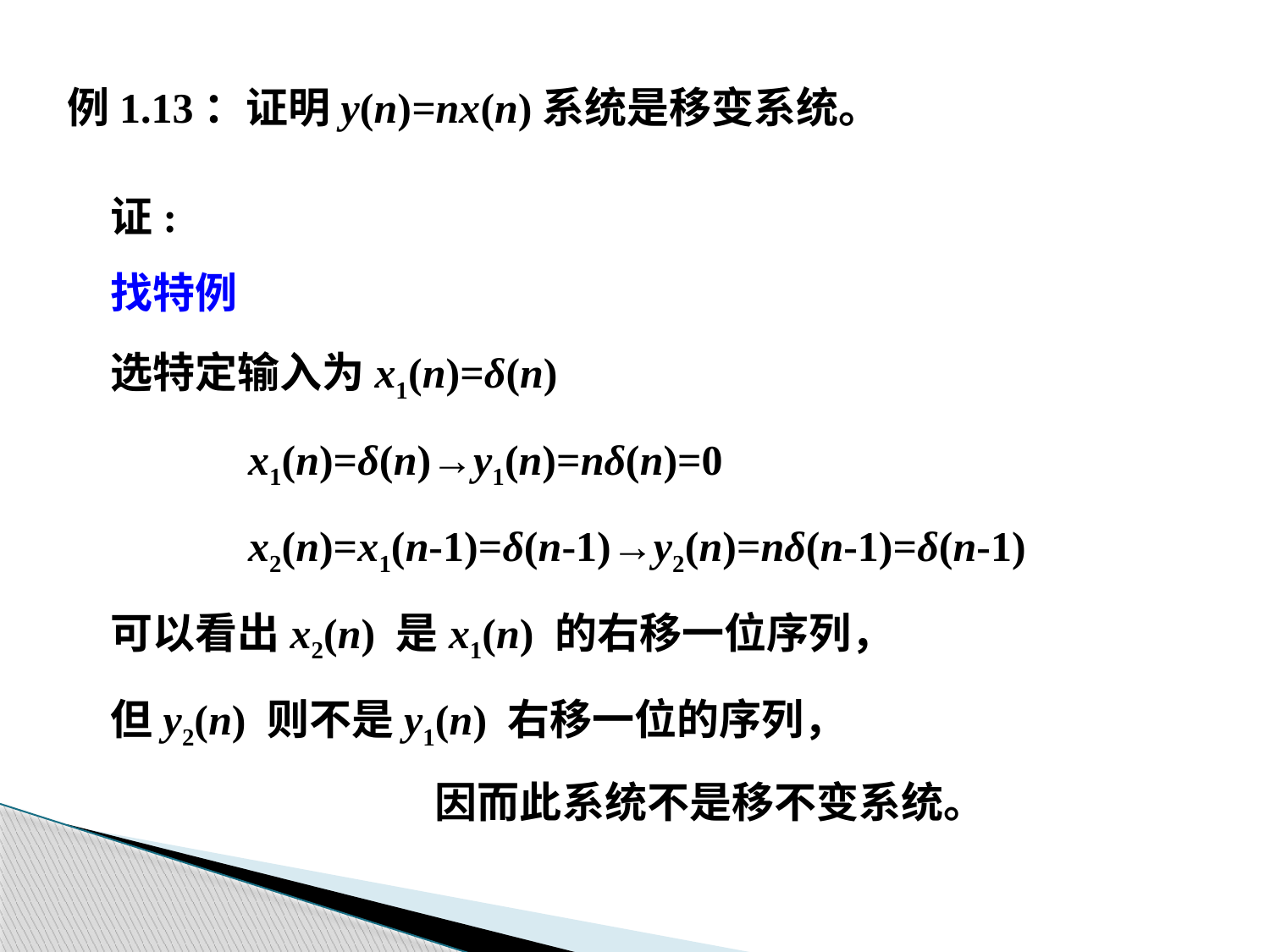

例1.13：证明y(n)=nx(n)系统是移变系统。
证:
找特例
选特定输入为x1(n)=δ(n)
             x1(n)=δ(n)→y1(n)=nδ(n)=0
             x2(n)=x1(n-1)=δ(n-1)→y2(n)=nδ(n-1)=δ(n-1)
可以看出x2(n) 是x1(n) 的右移一位序列，
但y2(n) 则不是y1(n) 右移一位的序列，
                                 因而此系统不是移不变系统。